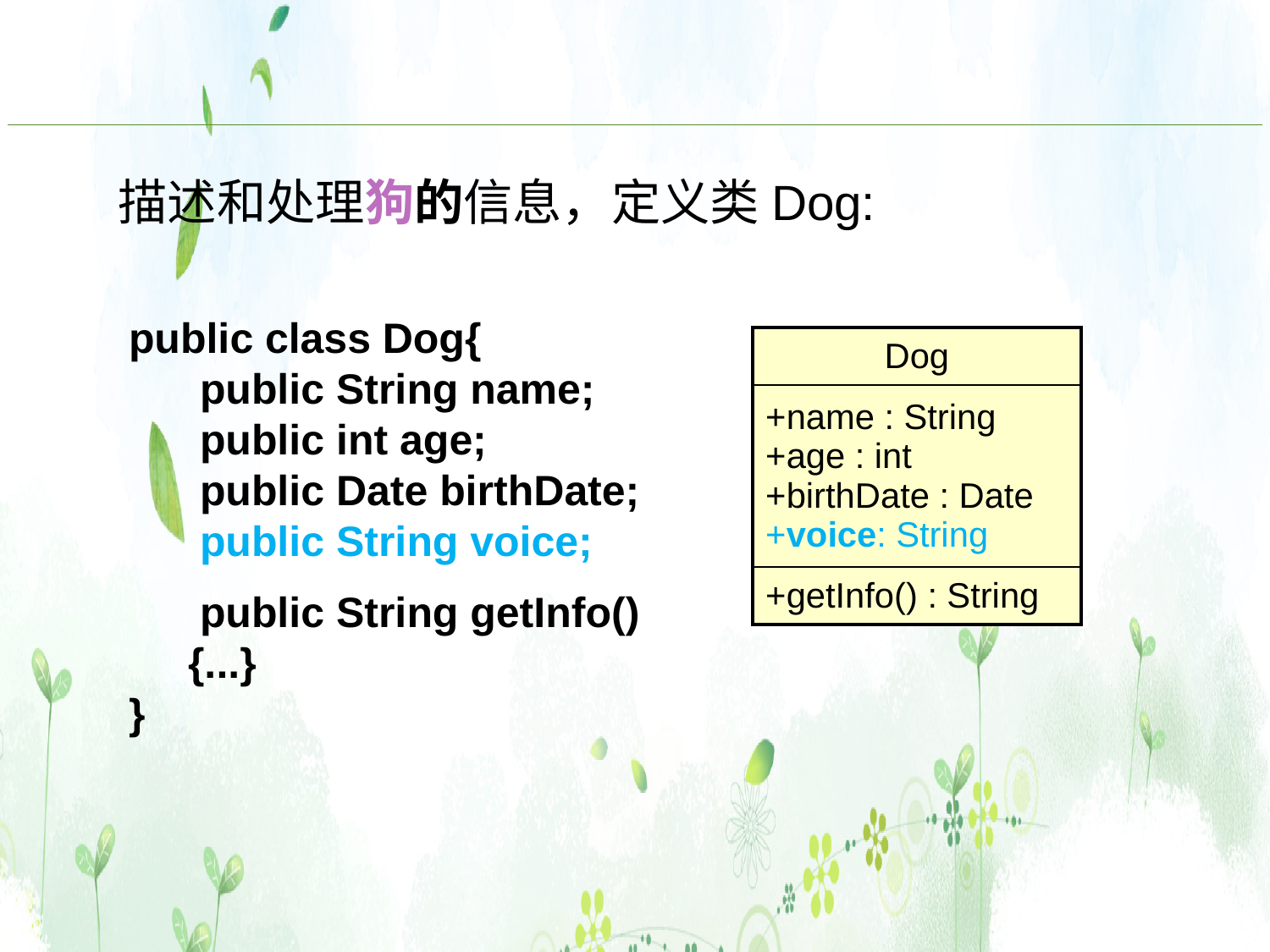

描述和处理狗的信息，定义类Dog:
public class Dog{
      public String name;
      public int age;
      public Date birthDate;
      public String voice;

      public String getInfo()
     {...}
}
| Dog |
| --- |
| +name : String +age : int +birthDate : Date +voice: String |
| +getInfo() : String |